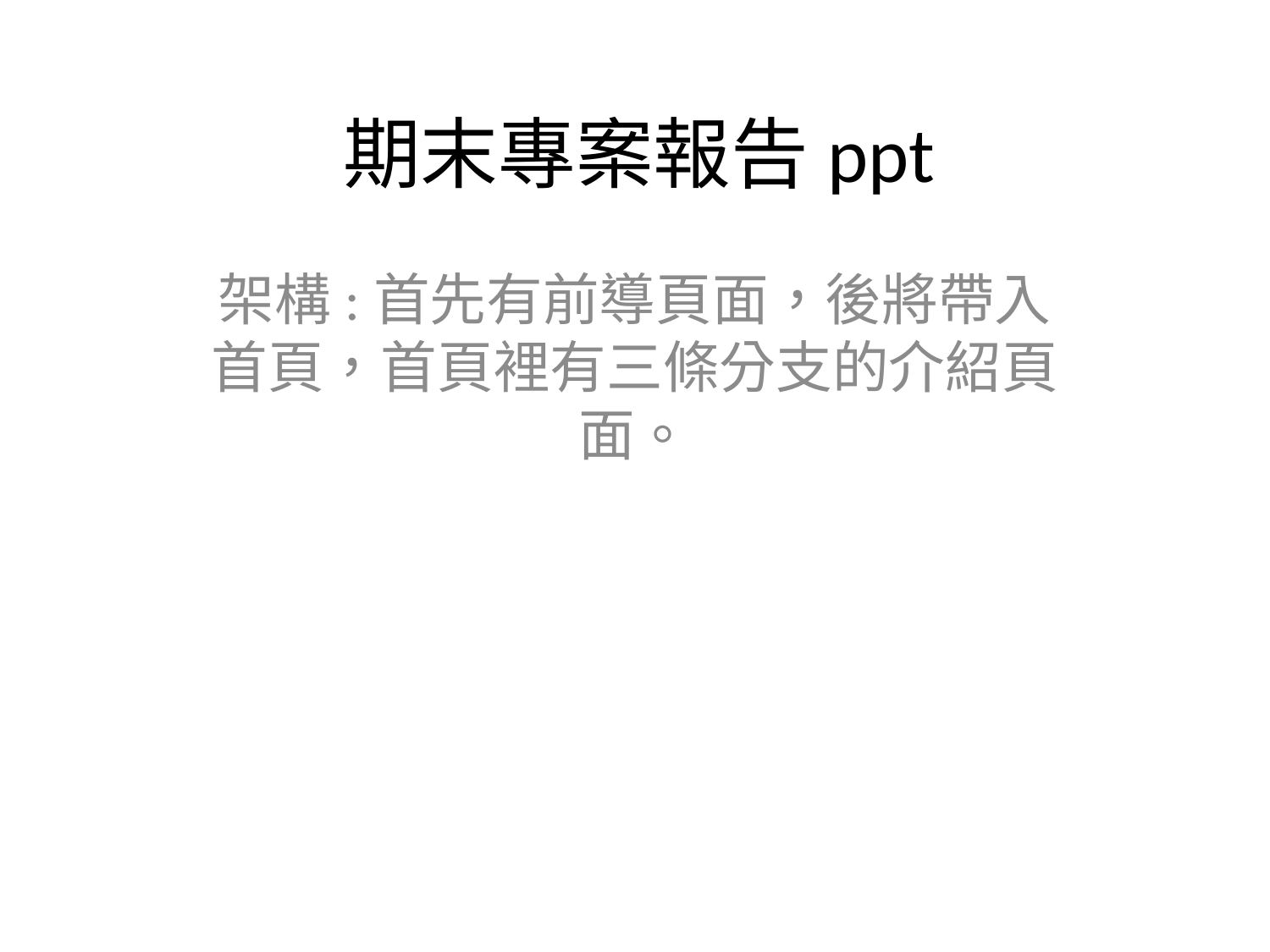

# 期末專案報告ppt
架構:首先有前導頁面，後將帶入首頁，首頁裡有三條分支的介紹頁面。